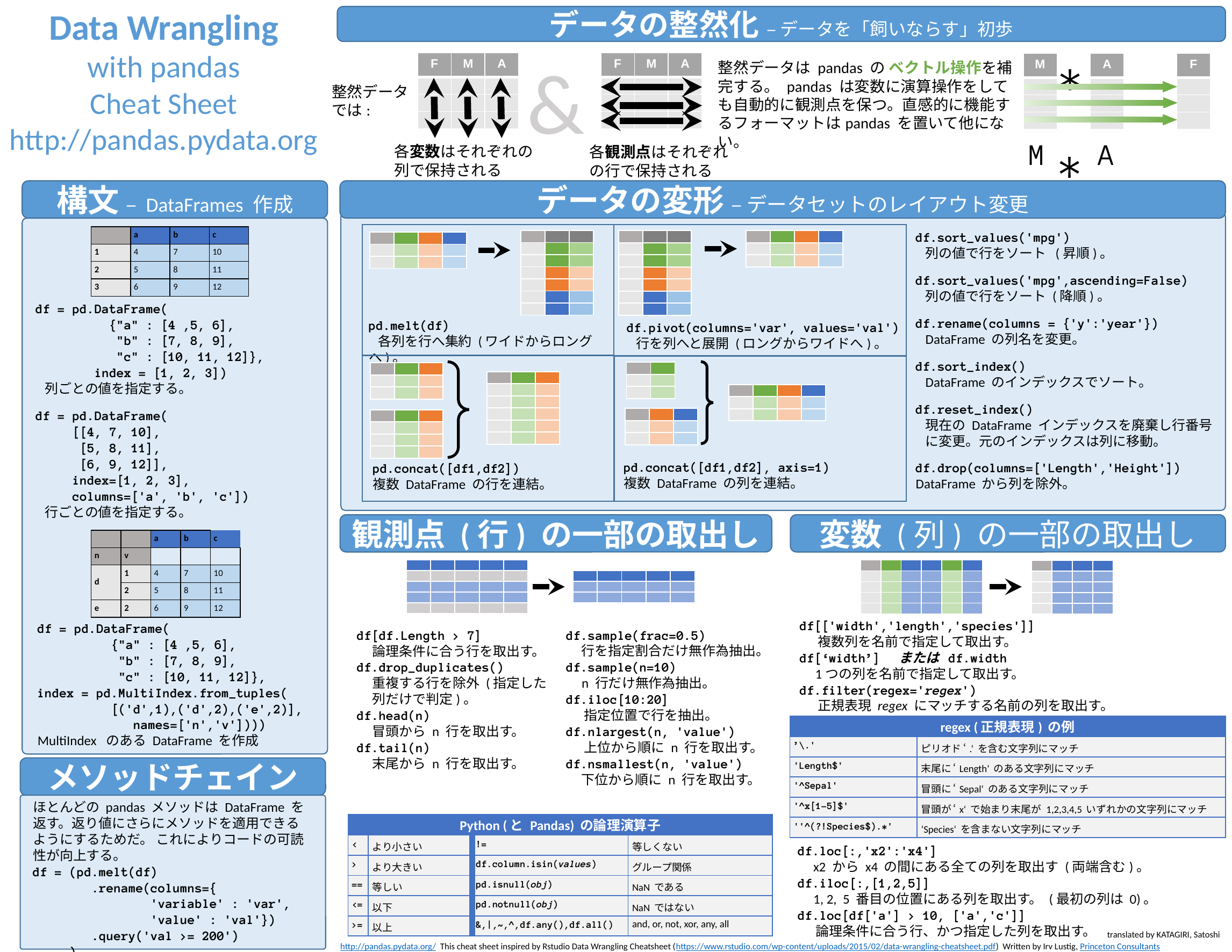

Data Wrangling
with pandas
Cheat Sheet
http://pandas.pydata.org
データの整然化 – データを「飼いならす」初歩
*
&
| F | M | A |
| --- | --- | --- |
|  |  |  |
|  |  |  |
|  |  |  |
| F | M | A |
| --- | --- | --- |
|  |  |  |
|  |  |  |
|  |  |  |
| M |
| --- |
|  |
|  |
|  |
| A |
| --- |
|  |
|  |
|  |
| F |
| --- |
|  |
|  |
|  |
整然データは pandas の ベクトル操作を補完する。 pandas は変数に演算操作をしても自動的に観測点を保つ。直感的に機能するフォーマットはpandas を置いて他にない。
整然データでは:

*
A
M
各変数はそれぞれの列で保持される
各観測点はそれぞれの行で保持される
構文 – DataFrames 作成
データの変形 – データセットのレイアウト変更

df.sort_values('mpg')
列の値で行をソート  (昇順)。

df.sort_values('mpg',ascending=False)
列の値で行をソート (降順)。

df.rename(columns = {'y':'year'})
DataFrame の列名を変更。

df.sort_index()
DataFrame のインデックスでソート。

df.reset_index()
現在の DataFrame インデックスを廃棄し行番号に変更。元のインデックスは列に移動。

df.drop(columns=['Length','Height'])
DataFrame から列を除外。
|  | a | b | c |
| --- | --- | --- | --- |
| 1 | 4 | 7 | 10 |
| 2 | 5 | 8 | 11 |
| 3 | 6 | 9 | 12 |
|  |  |  |
| --- | --- | --- |
|  |  |  |
|  |  |  |
|  |  |  |
|  |  |  |
|  |  |  |
|  |  |  |
|  |  |  |
| --- | --- | --- |
|  |  |  |
|  |  |  |
|  |  |  |
|  |  |  |
|  |  |  |
|  |  |  |
|  |  |  |  |
| --- | --- | --- | --- |
|  |  |  |  |
|  |  |  |  |
|  |  |  |  |
| --- | --- | --- | --- |
|  |  |  |  |
|  |  |  |  |
df = pd.DataFrame(
          {"a" : [4 ,5, 6],
           "b" : [7, 8, 9],
           "c" : [10, 11, 12]},
        index = [1, 2, 3])
  列ごとの値を指定する。

df = pd.DataFrame(
     [[4, 7, 10],
      [5, 8, 11],
      [6, 9, 12]],
     index=[1, 2, 3],
     columns=['a', 'b', 'c'])
  行ごとの値を指定する。
pd.melt(df)
  各列を行へ集約 (ワイドからロングへ)。
df.pivot(columns='var', values='val')
  行を列へと展開 (ロングからワイドへ)。

|  |  |
| --- | --- |
|  |  |
|  |  |
|  |  |  |
| --- | --- | --- |
|  |  |  |
|  |  |  |
|  |  |  |
| --- | --- | --- |
|  |  |  |
|  |  |  |
|  |  |  |
|  |  |  |
|  |  |  |
|  |  |  |  |
| --- | --- | --- | --- |
|  |  |  |  |
|  |  |  |  |
|  |  |  |
| --- | --- | --- |
|  |  |  |
|  |  |  |
|  |  |  |
| --- | --- | --- |
|  |  |  |
|  |  |  |
|  |  |  |

pd.concat([df1,df2], axis=1)
複数 DataFrame の列を連結。
pd.concat([df1,df2])
複数 DataFrame の行を連結。
観測点 (行) の一部の取出し
変数 (列) の一部の取出し
|  |  | a | b | c |
| --- | --- | --- | --- | --- |
| n | v |  |  |  |
| d | 1 | 4 | 7 | 10 |
|  | 2 | 5 | 8 | 11 |
| e | 2 | 6 | 9 | 12 |
|  |  |  |  |  |
| --- | --- | --- | --- | --- |
|  |  |  |  |  |
|  |  |  |  |  |
|  |  |  |  |  |
|  |  |  |  |  |
|  |  |  |  |  |  |
| --- | --- | --- | --- | --- | --- |
|  |  |  |  |  |  |
|  |  |  |  |  |  |
|  |  |  |  |  |  |
|  |  |  |  |  |  |
|  |  |  |  |
| --- | --- | --- | --- |
|  |  |  |  |
|  |  |  |  |
|  |  |  |  |
|  |  |  |  |
|  |  |  |  |  |
| --- | --- | --- | --- | --- |
|  |  |  |  |  |
|  |  |  |  |  |
df[['width','length','species']]
     複数列を名前で指定して取出す。
df[‘width’]  または  df.width
     1つの列を名前で指定して取出す。
df.filter(regex='regex')
     正規表現 regex にマッチする名前の列を取出す。
df = pd.DataFrame(
          {"a" : [4 ,5, 6],
           "b" : [7, 8, 9],
           "c" : [10, 11, 12]},    index = pd.MultiIndex.from_tuples(
          [('d',1),('d',2),('e',2)],
             names=['n','v'])))
MultiIndex  のある DataFrame を作成
df[df.Length > 7]
論理条件に合う行を取出す。
df.drop_duplicates()
重複する行を除外 (指定した列だけで判定)。
df.head(n)
冒頭から n 行を取出す。
df.tail(n)
末尾から n 行を取出す。
df.sample(frac=0.5)
行を指定割合だけ無作為抽出。
df.sample(n=10)
     n 行だけ無作為抽出。
df.iloc[10:20]
     指定位置で行を抽出。
df.nlargest(n, 'value')
     上位から順に n 行を取出す。
df.nsmallest(n, 'value')
下位から順に n 行を取出す。
| regex (正規表現) の例 |  |
| --- | --- |
| ’\.' | ピリオド ‘.‘ を含む文字列にマッチ |
| 'Length$' | 末尾に ‘Length‘ のある文字列にマッチ |
| '^Sepal' | 冒頭に ‘Sepal‘ のある文字列にマッチ |
| '^x[1-5]$' | 冒頭が ‘x‘ で始まり末尾が 1,2,3,4,5 いずれかの文字列にマッチ |
| ''^(?!Species$).\*' | ‘Species‘ を含まない文字列にマッチ |
メソッドチェイン
ほとんどの pandas メソッドは DataFrame を返す。返り値にさらにメソッドを適用できるようにするためだ。 これによりコードの可読性が向上する。
df = (pd.melt(df)
        .rename(columns={
                'variable' : 'var',
                'value' : 'val'})
        .query('val >= 200')
     )

| Python (と Pandas) の論理演算子 |  |  |  |
| --- | --- | --- | --- |
| < | より小さい | != | 等しくない |
| > | より大きい | df.column.isin(values) | グループ関係 |
| == | 等しい | pd.isnull(obj) | NaN である |
| <= | 以下 | pd.notnull(obj) | NaN ではない |
| >= | 以上 | &,|,~,^,df.any(),df.all() | and, or, not, xor, any, all |
df.loc[:,'x2':'x4']
     x2 から x4 の間にある全ての列を取出す (両端含む)。
df.iloc[:,[1,2,5]]
     1, 2,  5 番目の位置にある列を取出す。 (最初の列は 0)。
df.loc[df['a'] > 10, ['a','c']]
     論理条件に合う行、かつ指定した列を取出す。
translated by KATAGIRI, Satoshi
http://pandas.pydata.org/  This cheat sheet inspired by Rstudio Data Wrangling Cheatsheet (https://www.rstudio.com/wp-content/uploads/2015/02/data-wrangling-cheatsheet.pdf)  Written by Irv Lustig, Princeton Consultants